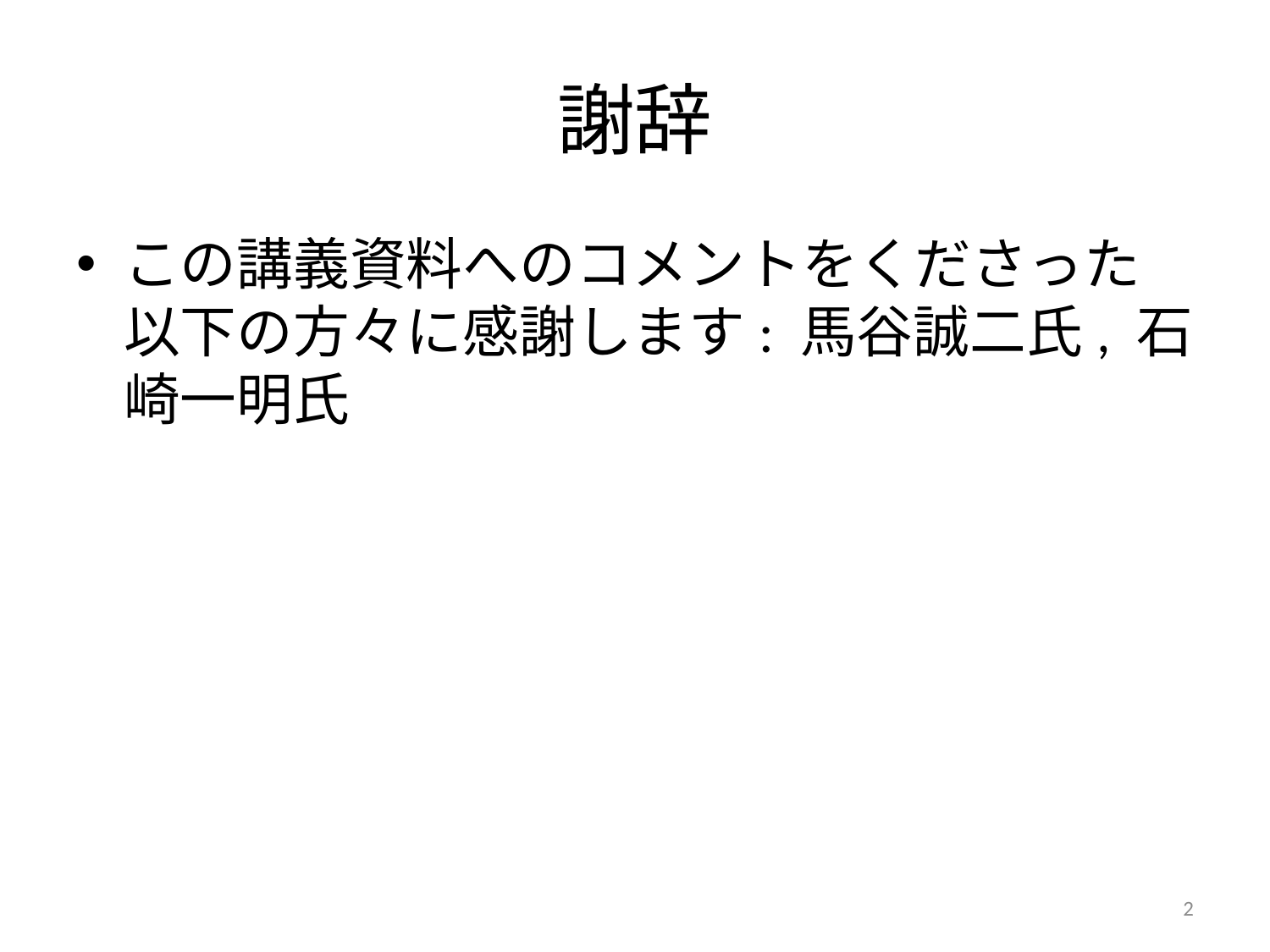

# 謝辞
この講義資料へのコメントをくださった以下の方々に感謝します: 馬谷誠二氏, 石崎一明氏
2